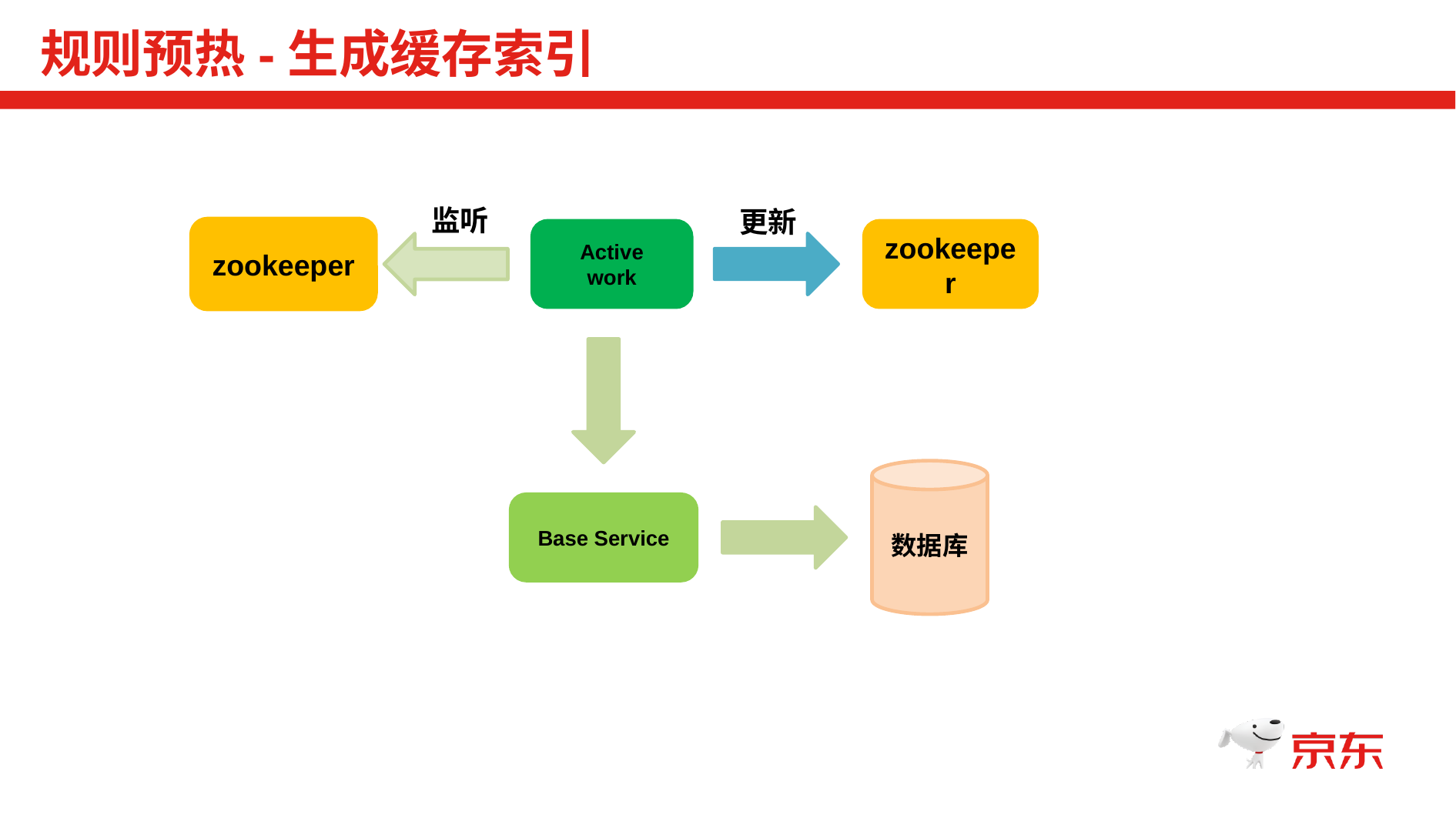

规则预热-生成缓存索引

监听
更新

zookeeper

Active
work

zookeeper

数据库
Base Service